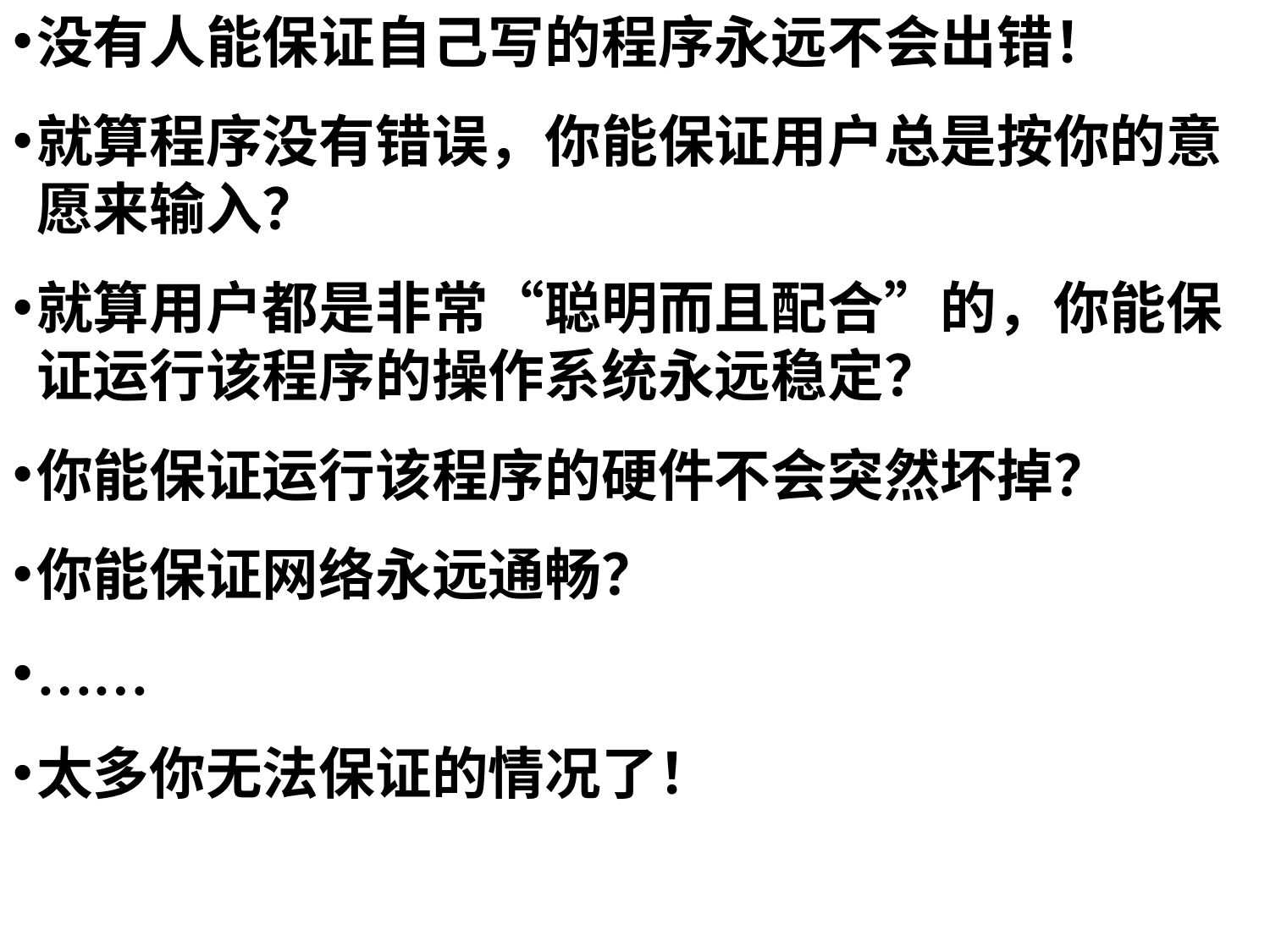

没有人能保证自己写的程序永远不会出错！
就算程序没有错误，你能保证用户总是按你的意愿来输入？
就算用户都是非常“聪明而且配合”的，你能保证运行该程序的操作系统永远稳定？
你能保证运行该程序的硬件不会突然坏掉？
你能保证网络永远通畅？
……
太多你无法保证的情况了！